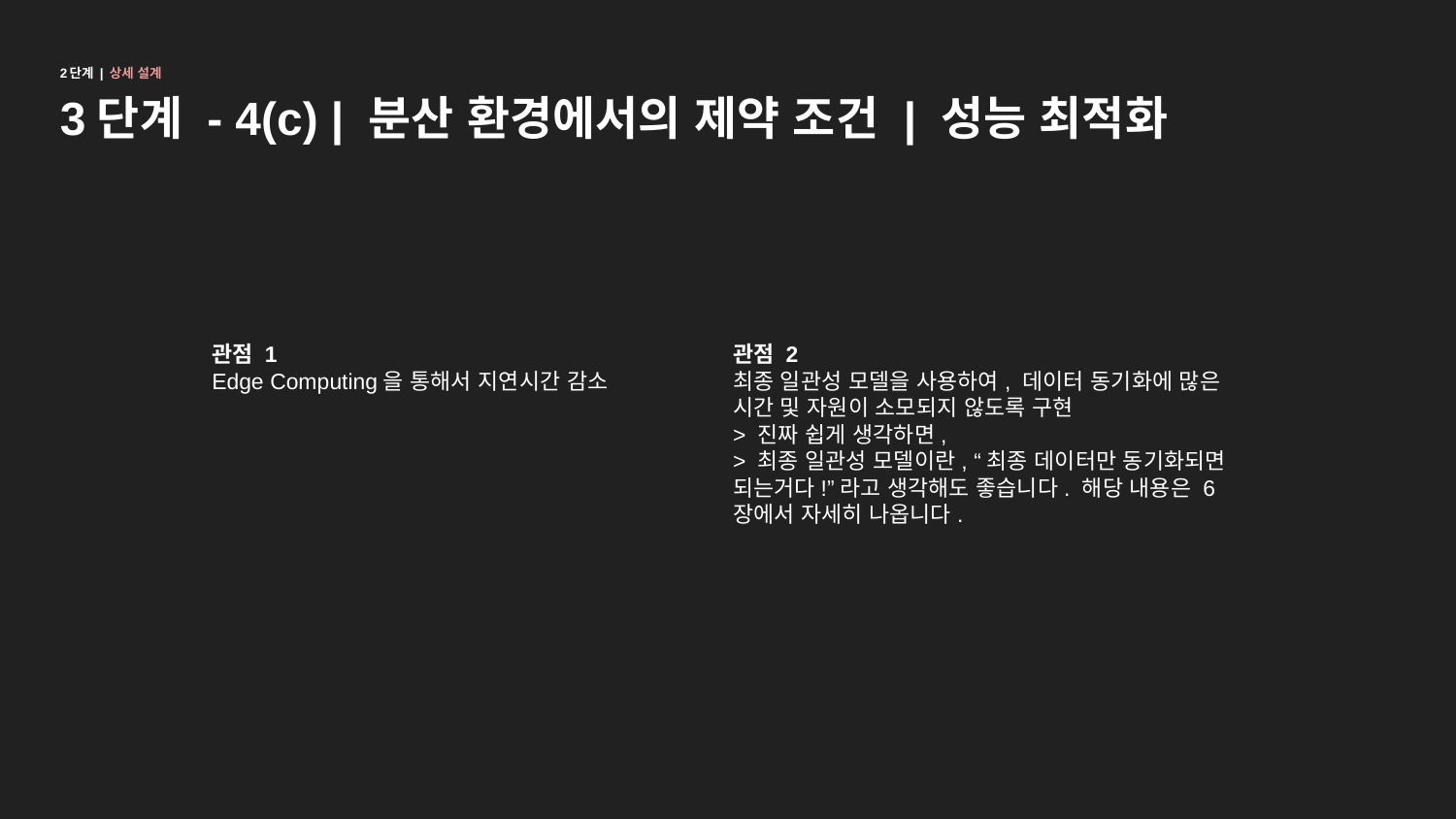

# 2단계 | 상세 설계
3단계 - 4(c) | 분산 환경에서의 제약 조건 | 성능 최적화
관점 1
Edge Computing을 통해서 지연시간 감소
관점 2
최종 일관성 모델을 사용하여, 데이터 동기화에 많은 시간 및 자원이 소모되지 않도록 구현
> 진짜 쉽게 생각하면,
> 최종 일관성 모델이란, “최종 데이터만 동기화되면 되는거다!”라고 생각해도 좋습니다. 해당 내용은 6장에서 자세히 나옵니다.